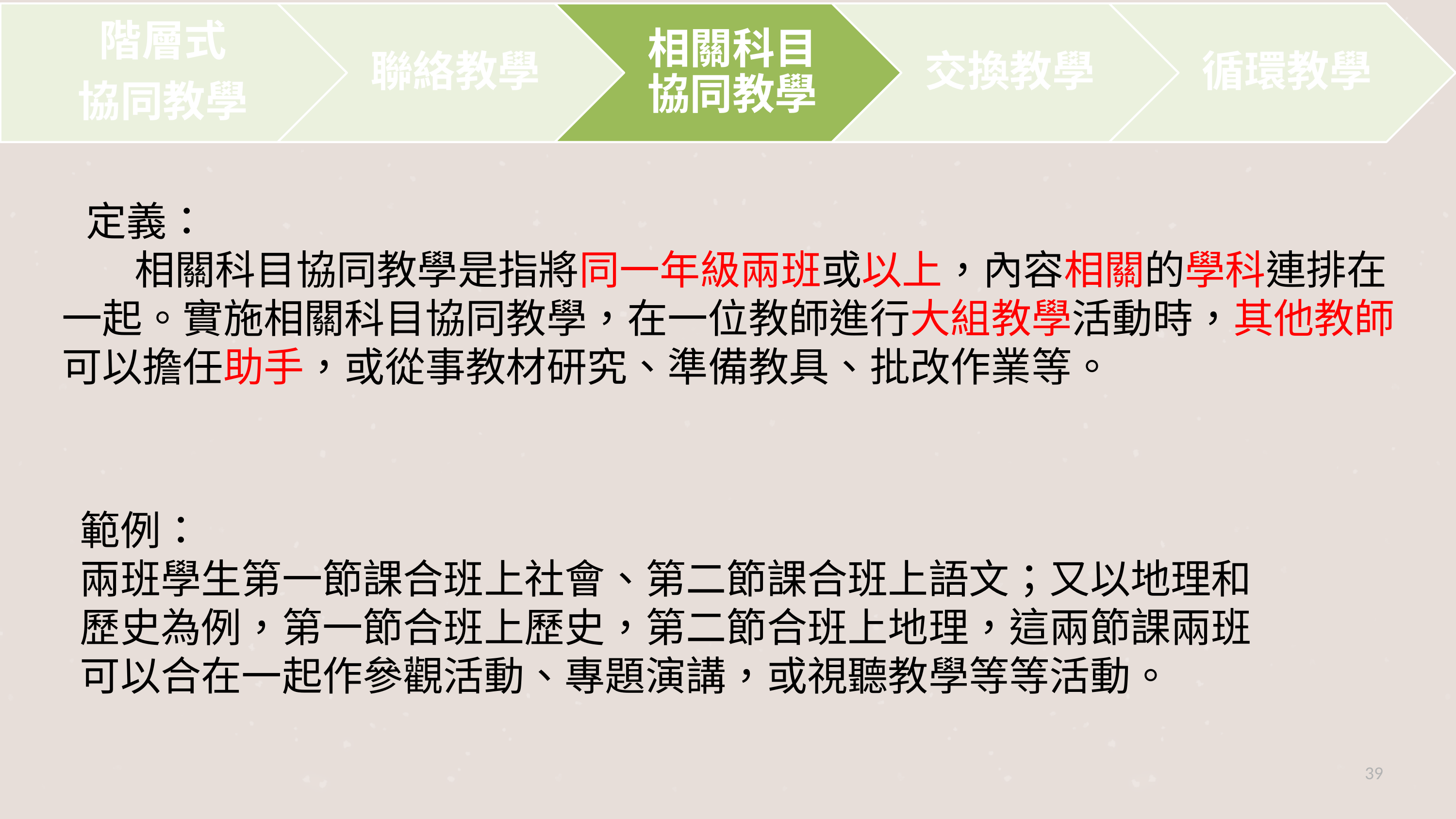

階層式
協同教學
聯絡教學
相關科目協同教學
交換教學
循環教學
定義：
	相關科目協同教學是指將同一年級兩班或以上，內容相關的學科連排在一起。實施相關科目協同教學，在一位教師進行大組教學活動時，其他教師可以擔任助手，或從事教材研究、準備教具、批改作業等。

範例：
兩班學生第一節課合班上社會、第二節課合班上語文；又以地理和歷史為例，第一節合班上歷史，第二節合班上地理，這兩節課兩班可以合在一起作參觀活動、專題演講，或視聽教學等等活動。
39